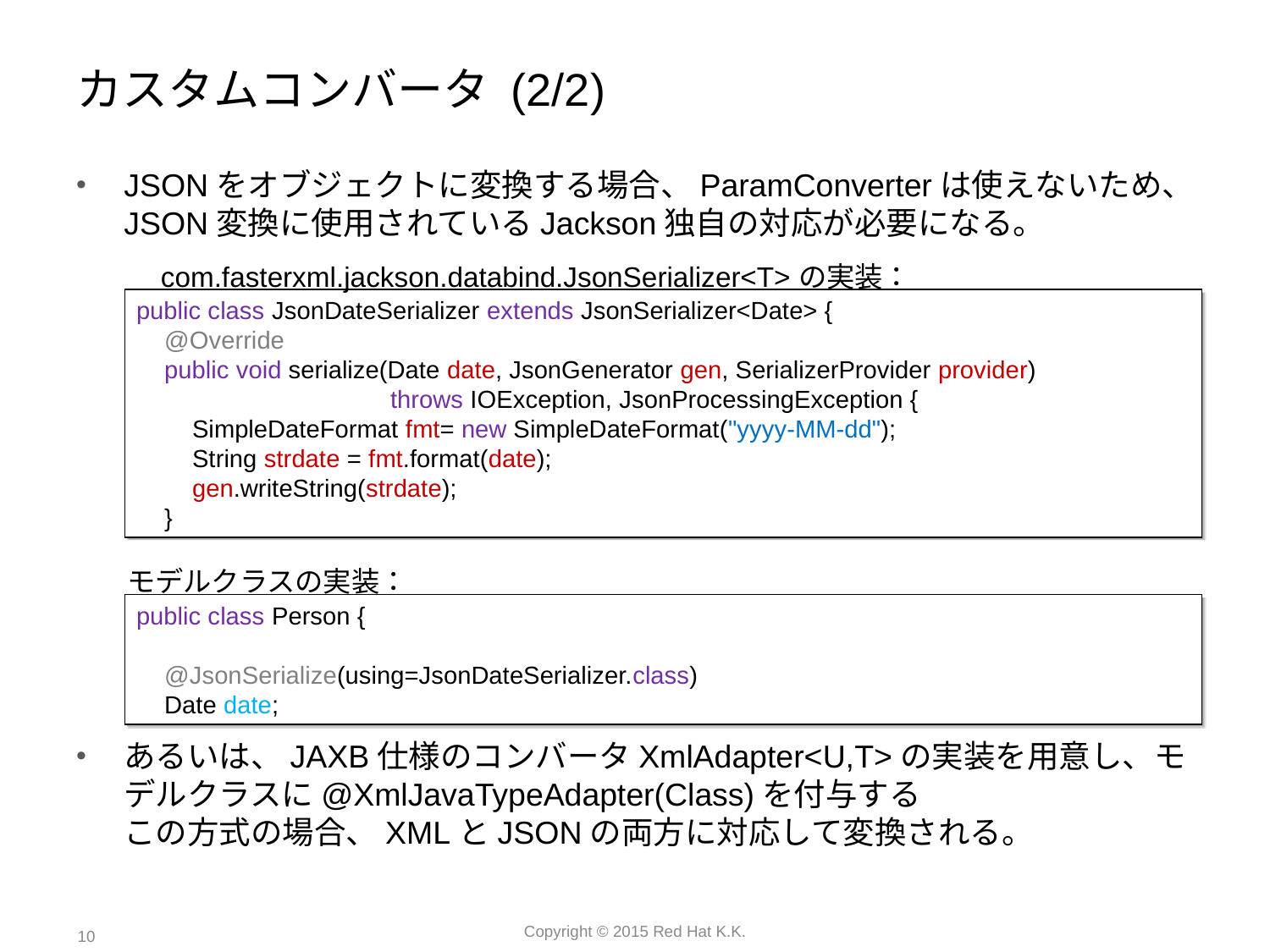

# カスタムコンバータ (2/2)
JSONをオブジェクトに変換する場合、ParamConverterは使えないため、JSON変換に使用されているJackson独自の対応が必要になる。

あるいは、JAXB仕様のコンバータXmlAdapter<U,T>の実装を用意し、モデルクラスに@XmlJavaTypeAdapter(Class)を付与する
この方式の場合、XMLとJSONの両方に対応して変換される。
com.fasterxml.jackson.databind.JsonSerializer<T>の実装：
public class JsonDateSerializer extends JsonSerializer<Date> {
    @Override
    public void serialize(Date date, JsonGenerator gen, SerializerProvider provider)
		throws IOException, JsonProcessingException {
        SimpleDateFormat fmt= new SimpleDateFormat("yyyy-MM-dd");
        String strdate = fmt.format(date);
        gen.writeString(strdate);
    }
モデルクラスの実装：
public class Person {

    @JsonSerialize(using=JsonDateSerializer.class)
    Date date;
10
Copyright © 2015 Red Hat K.K.